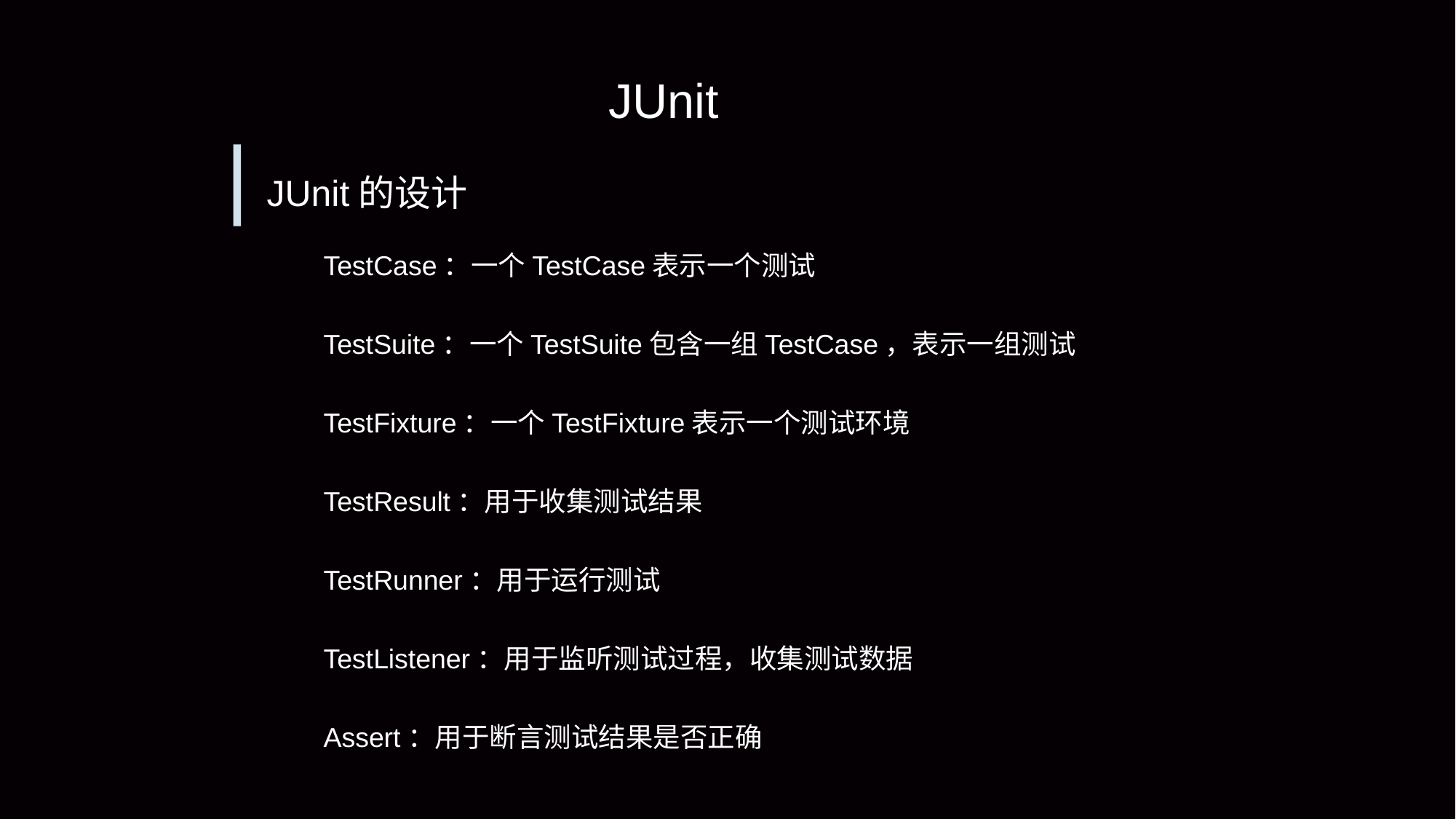

JUnit

JUnit的设计
TestCase：一个TestCase表示一个测试

TestSuite：一个TestSuite包含一组TestCase，表示一组测试

TestFixture：一个TestFixture表示一个测试环境

TestResult：用于收集测试结果

TestRunner：用于运行测试

TestListener：用于监听测试过程，收集测试数据

Assert：用于断言测试结果是否正确